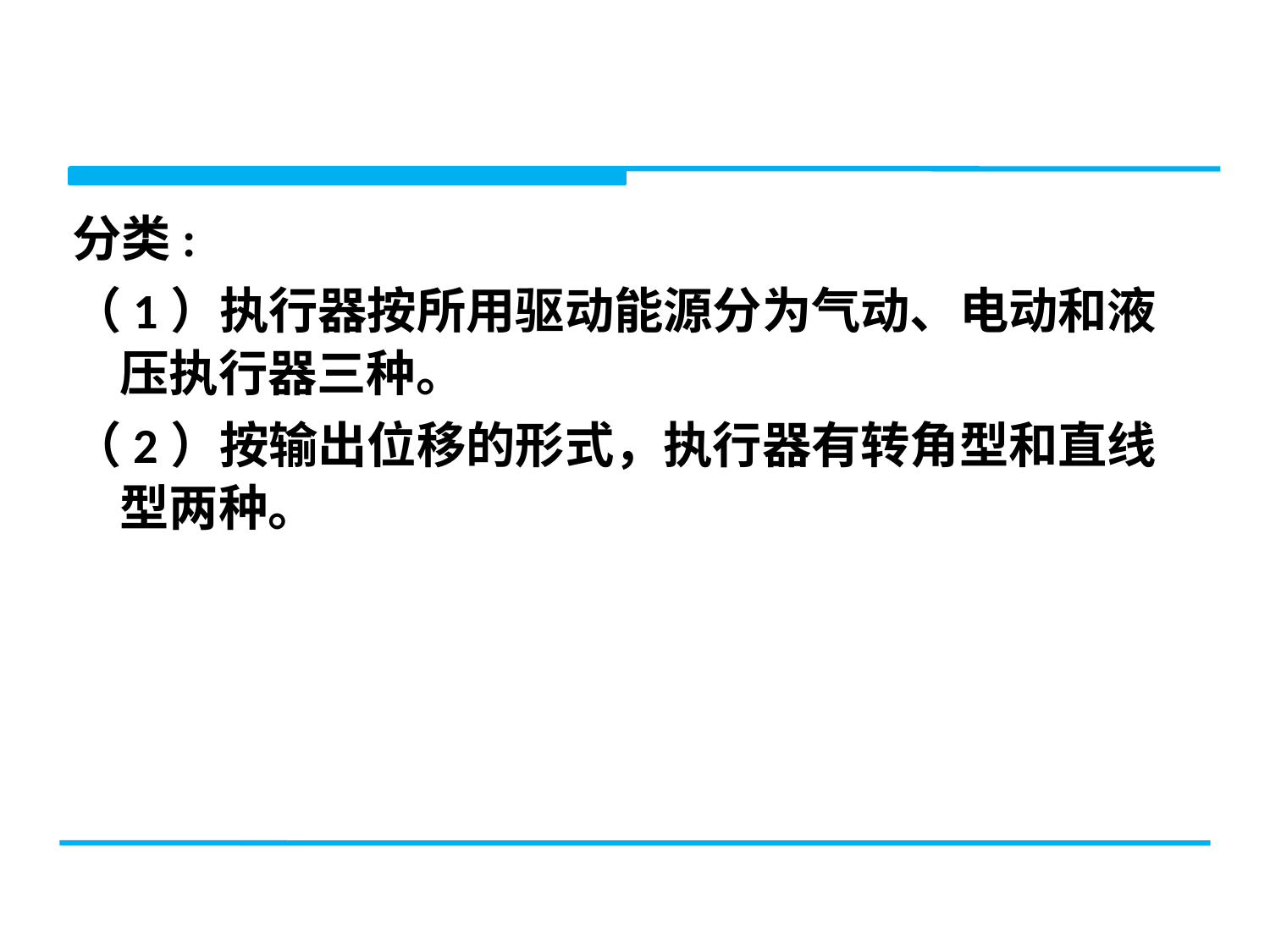

分类:
（1）执行器按所用驱动能源分为气动、电动和液压执行器三种。
（2）按输出位移的形式，执行器有转角型和直线型两种。